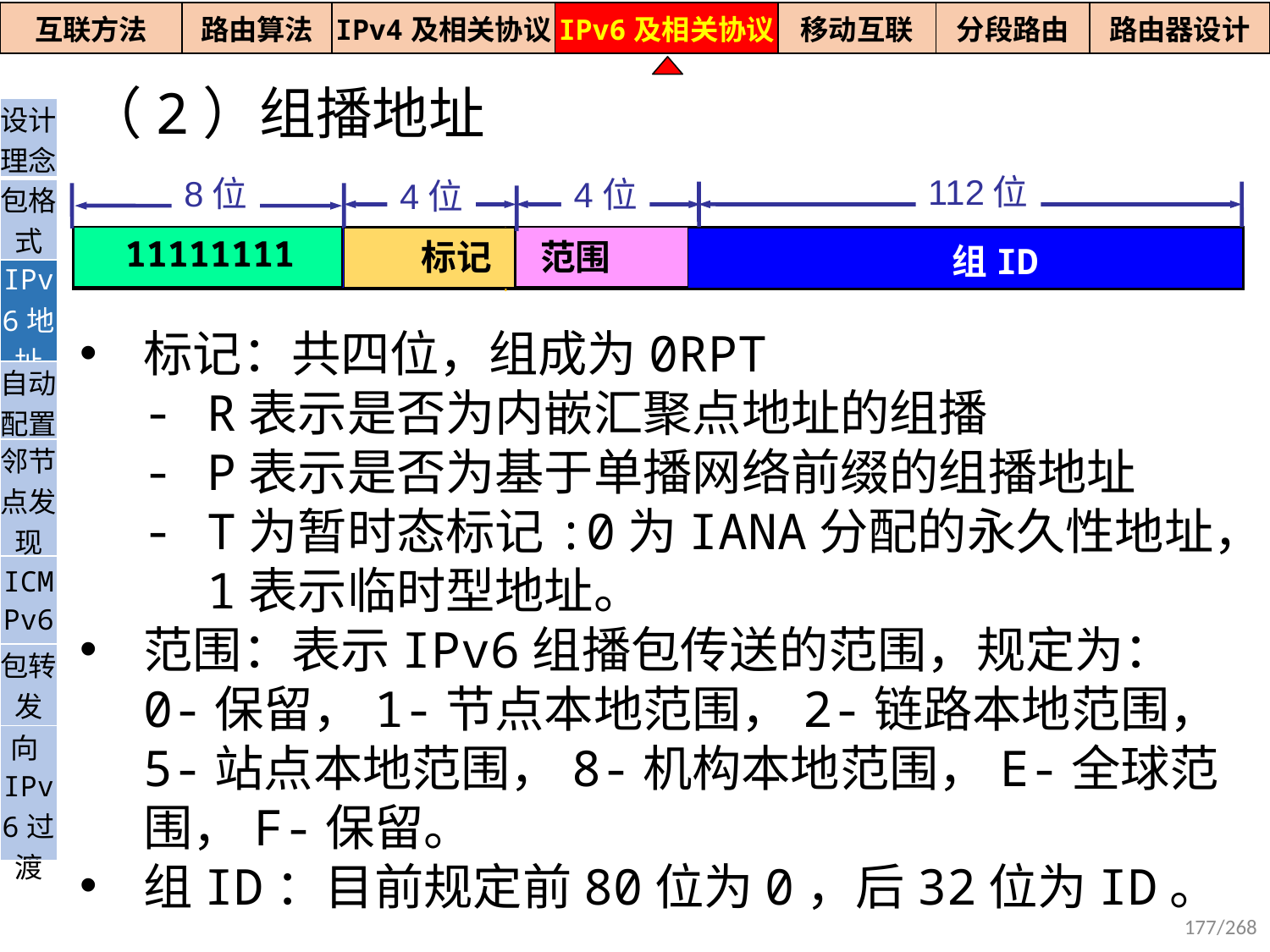

| 互联方法 | 路由算法 | IPv4及相关协议 | IPv6及相关协议 | 移动互联 | 分段路由 | 路由器设计 |
| --- | --- | --- | --- | --- | --- | --- |

（2）组播地址
| 设计理念 |
| --- |
| 包格式 |
| IPv6地址 |
| 自动配置 |
| 邻节点发现 |
| ICMPv6 |
| 包转发 |
| 向IPv6过渡 |
112位
8位
4位
4位

11111111

标记      范围
组ID
标记：共四位，组成为0RPT
R表示是否为内嵌汇聚点地址的组播
P表示是否为基于单播网络前缀的组播地址
T为暂时态标记:0为IANA分配的永久性地址，1表示临时型地址。
范围：表示IPv6组播包传送的范围，规定为：0-保留，1-节点本地范围，2-链路本地范围，5-站点本地范围，8-机构本地范围，E-全球范围，F-保留。
组ID：目前规定前80位为0，后32位为ID。
177/268